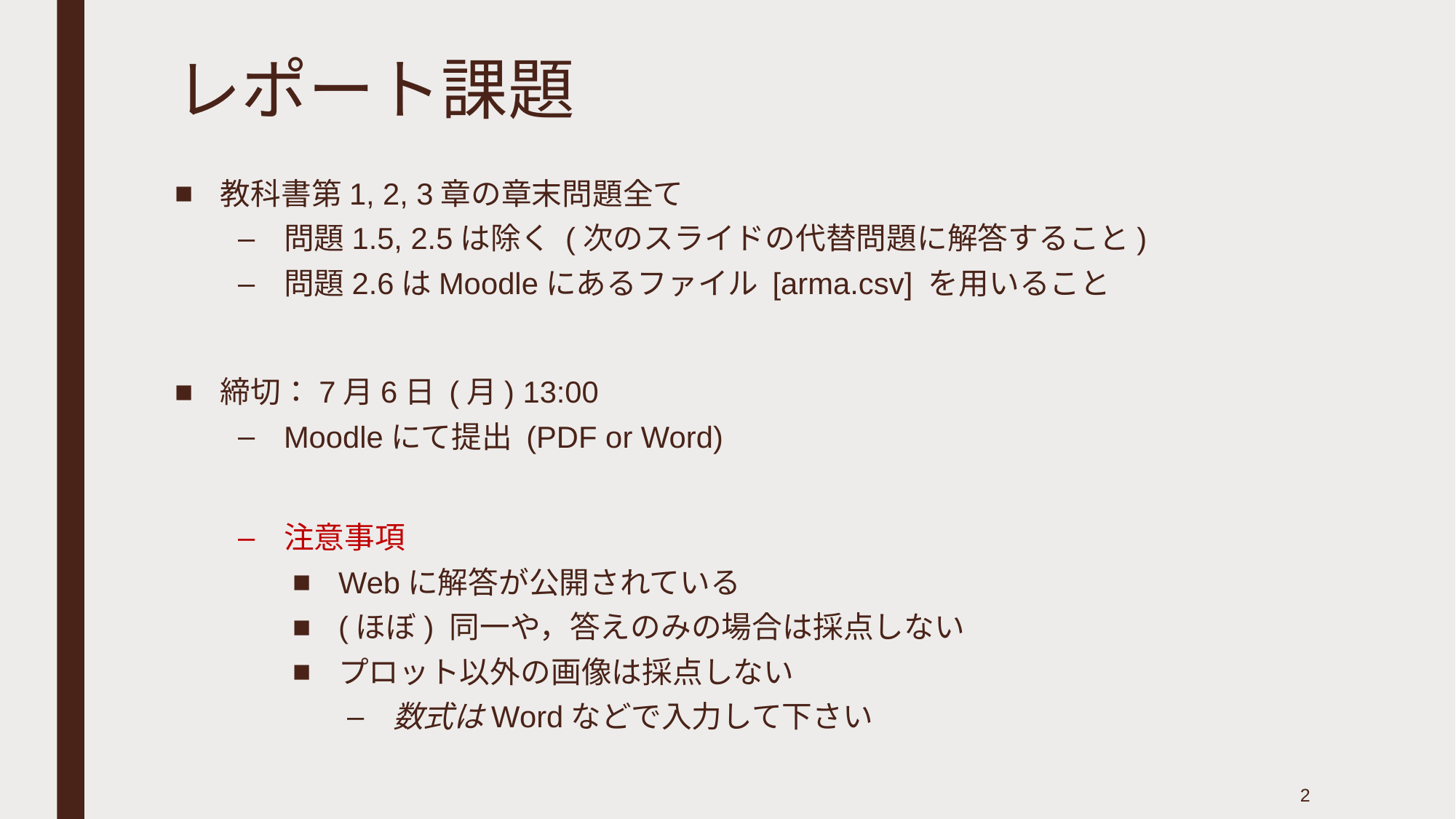

# レポート課題
教科書第1, 2, 3章の章末問題全て
問題1.5, 2.5は除く (次のスライドの代替問題に解答すること)
問題2.6はMoodleにあるファイル [arma.csv] を用いること

締切：7月6日 (月) 13:00
Moodleにて提出 (PDF or Word)

注意事項
Webに解答が公開されている
(ほぼ) 同一や，答えのみの場合は採点しない
プロット以外の画像は採点しない
数式はWordなどで入力して下さい
2